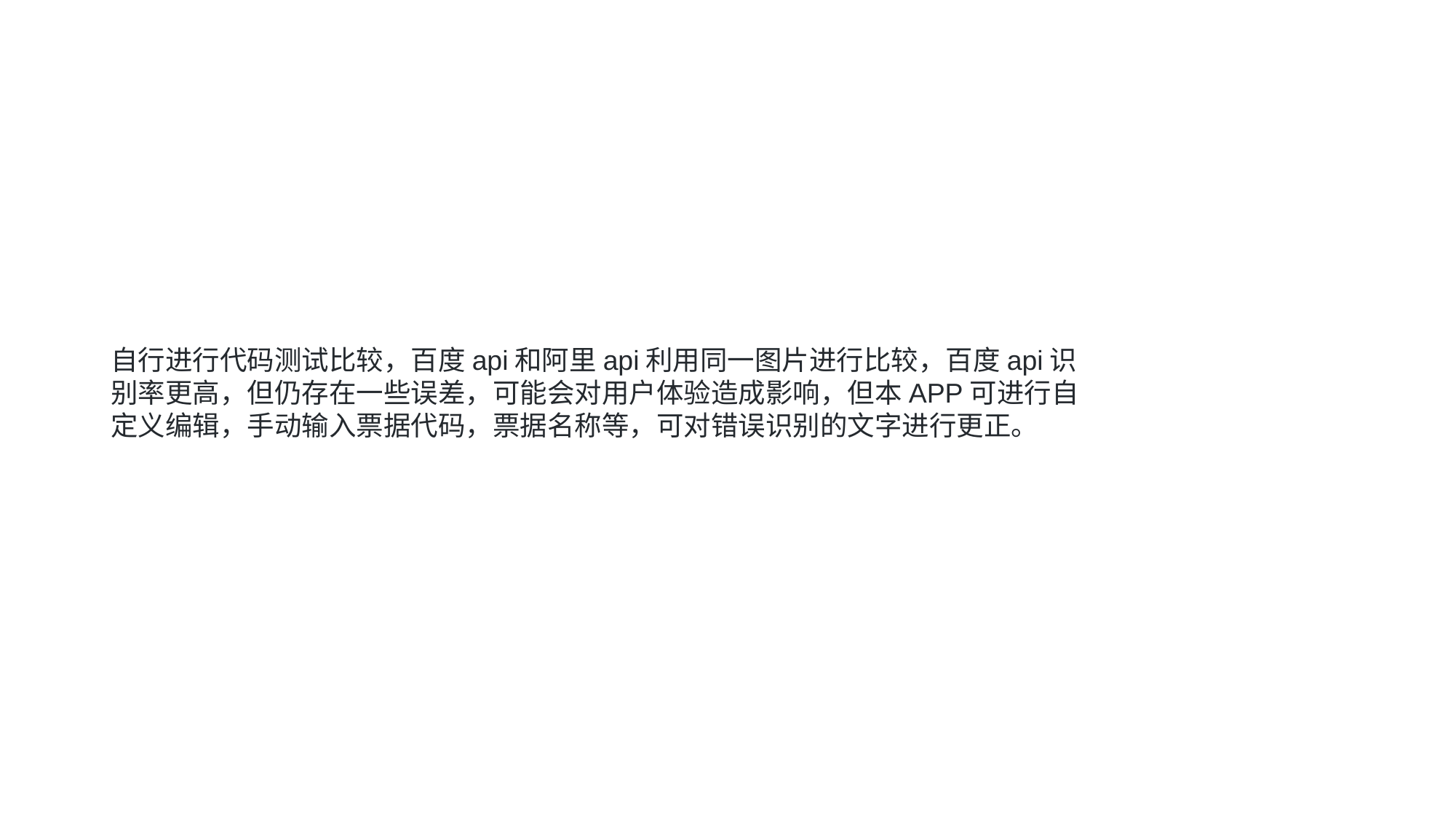

#
自行进行代码测试比较，百度api和阿里api利用同一图片进行比较，百度api识别率更高，但仍存在一些误差，可能会对用户体验造成影响，但本APP可进行自定义编辑，手动输入票据代码，票据名称等，可对错误识别的文字进行更正。